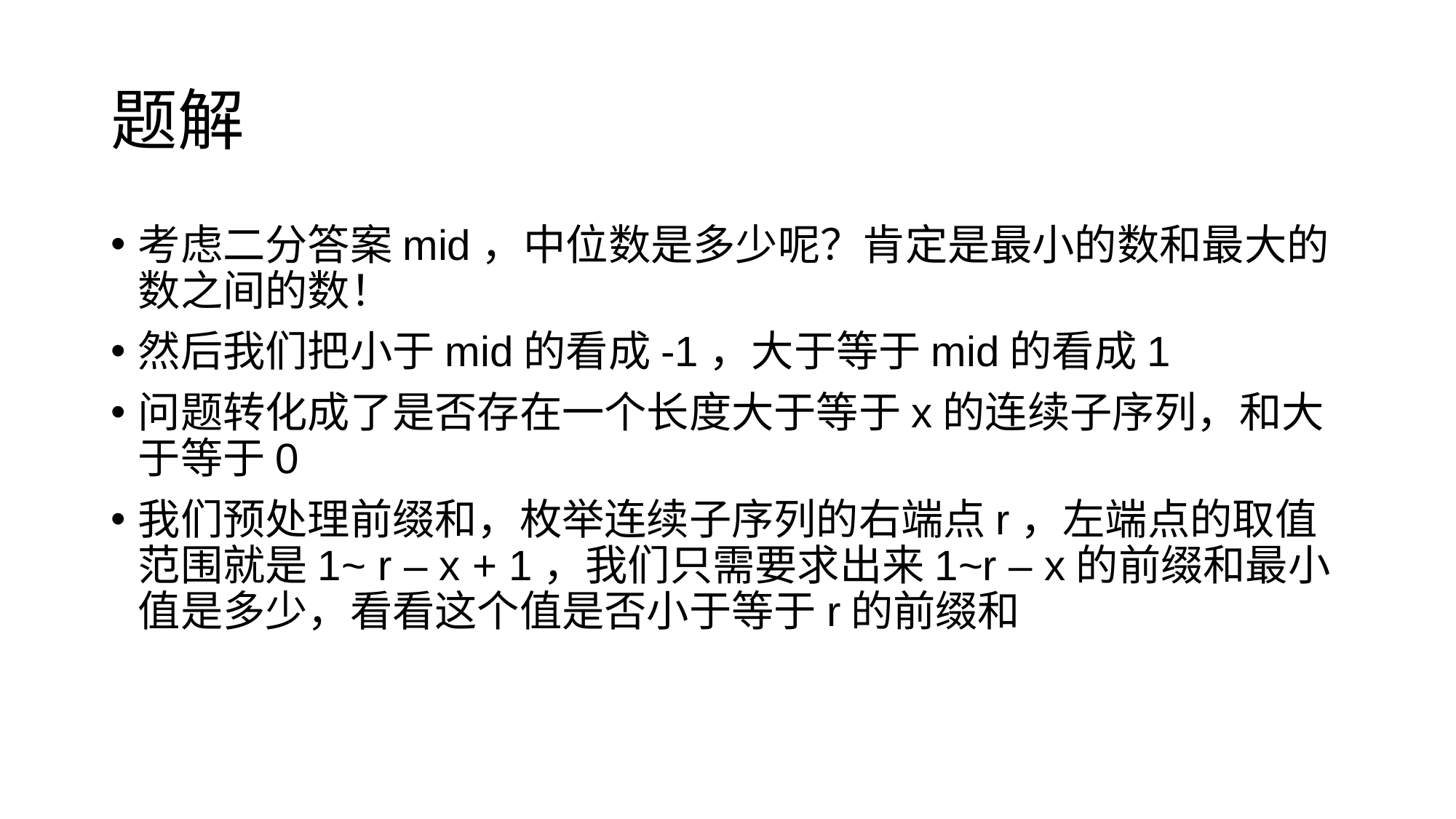

# 题解
考虑二分答案mid，中位数是多少呢？肯定是最小的数和最大的数之间的数！
然后我们把小于mid的看成-1，大于等于mid的看成1
问题转化成了是否存在一个长度大于等于x的连续子序列，和大于等于0
我们预处理前缀和，枚举连续子序列的右端点r，左端点的取值范围就是1~ r – x + 1，我们只需要求出来1~r – x的前缀和最小值是多少，看看这个值是否小于等于r的前缀和